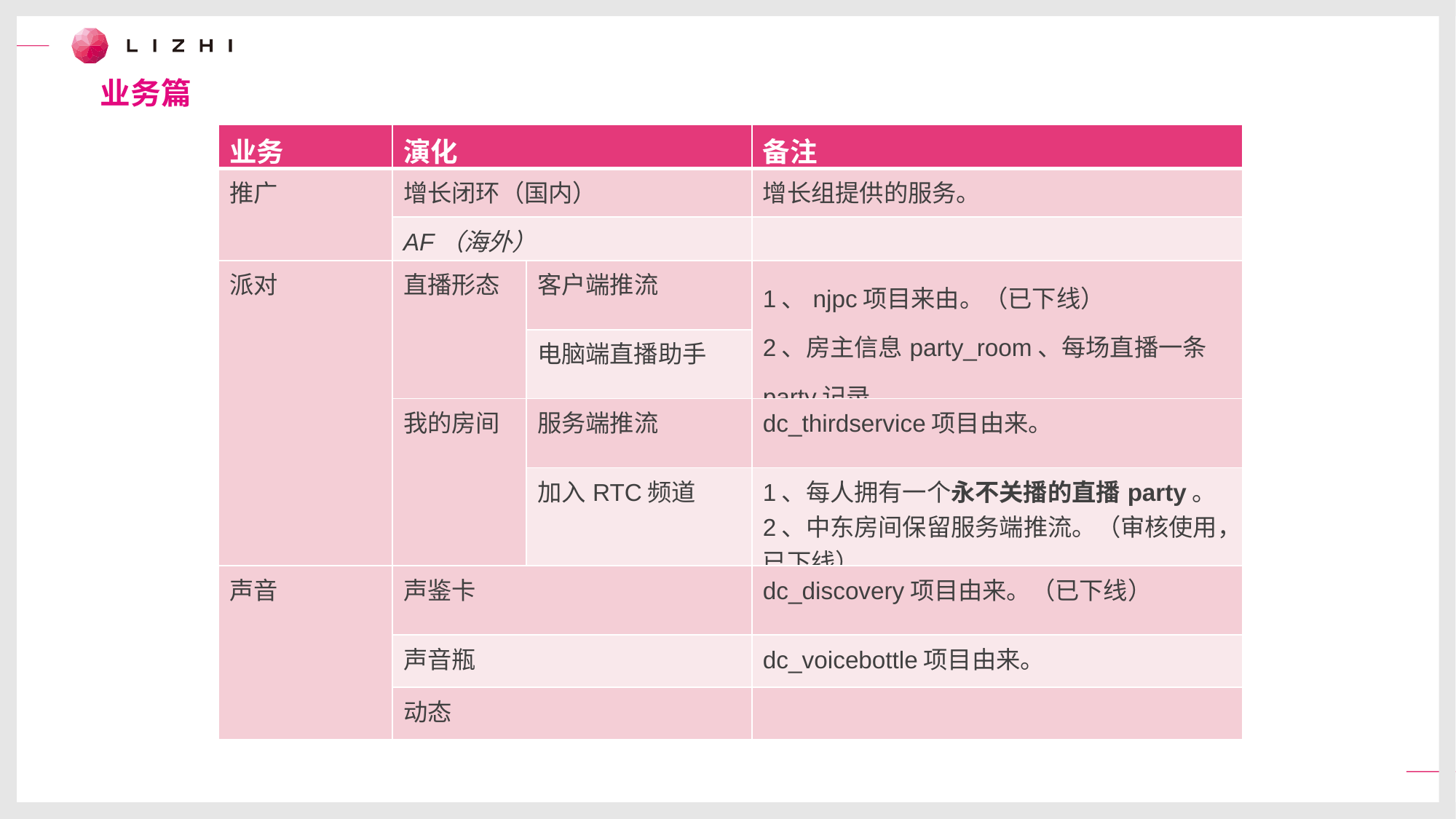

业务篇
| 业务 | 演化 |  | 备注 |
| --- | --- | --- | --- |
| 推广 | 增长闭环（国内） |  | 增长组提供的服务。 |
|  | AF（海外） |  |  |
| 派对 | 直播形态 | 客户端推流 | 1、njpc项目来由。（已下线） 2、房主信息party\_room、每场直播一条party记录。 |
|  |  | 电脑端直播助手 |  |
|  | 我的房间 | 服务端推流 | dc\_thirdservice项目由来。 |
|  |  | 加入RTC频道 | 1、每人拥有一个永不关播的直播party。 2、中东房间保留服务端推流。（审核使用，已下线） |
| 声音 | 声鉴卡 |  | dc\_discovery项目由来。（已下线） |
|  | 声音瓶 |  | dc\_voicebottle项目由来。 |
|  | 动态 |  |  |